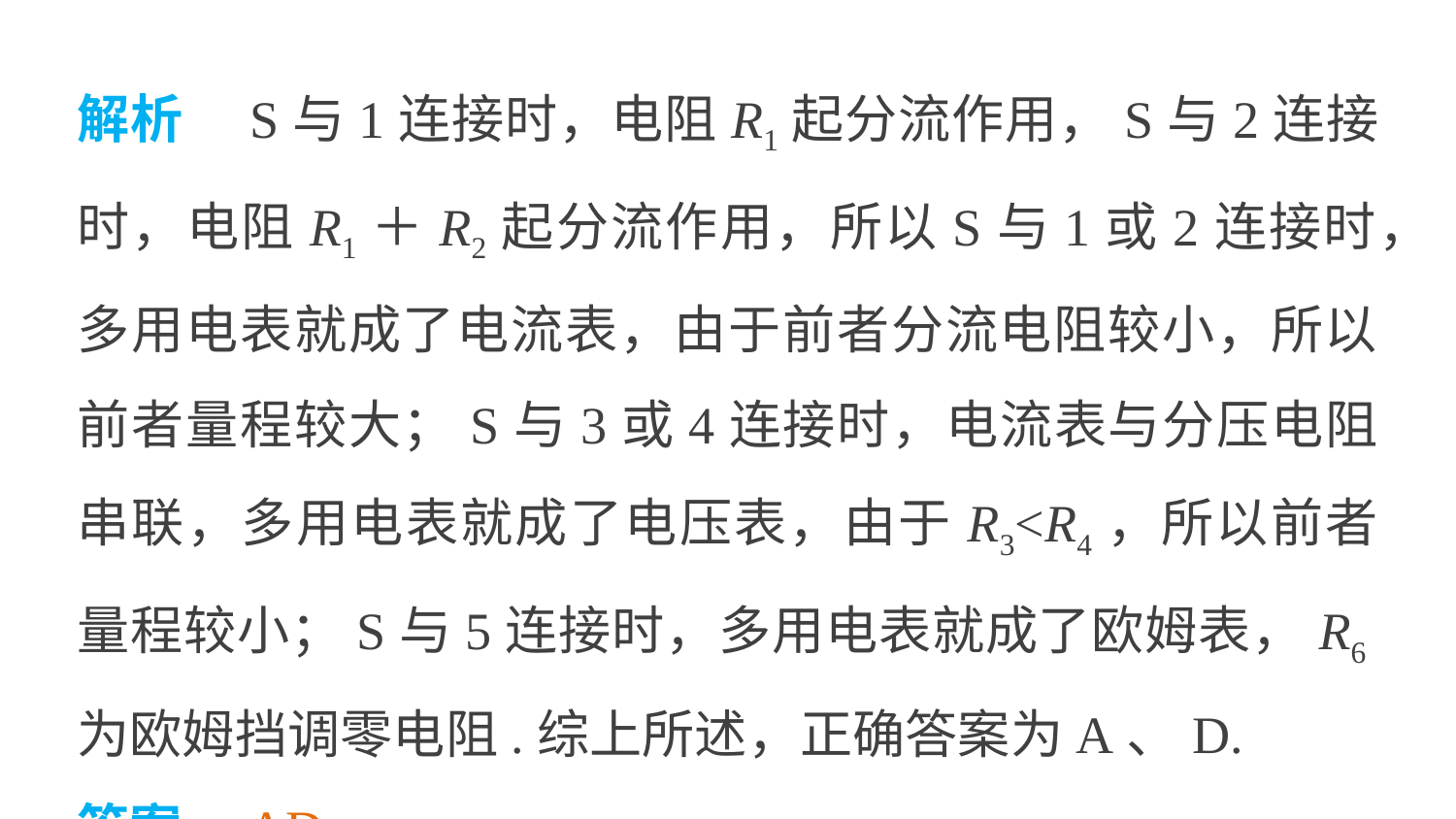

解析　S与1连接时，电阻R1起分流作用，S与2连接时，电阻R1＋R2起分流作用，所以S与1或2连接时，多用电表就成了电流表，由于前者分流电阻较小，所以前者量程较大；S与3或4连接时，电流表与分压电阻串联，多用电表就成了电压表，由于R3<R4，所以前者量程较小；S与5连接时，多用电表就成了欧姆表，R6为欧姆挡调零电阻.综上所述，正确答案为A、D.
答案　AD